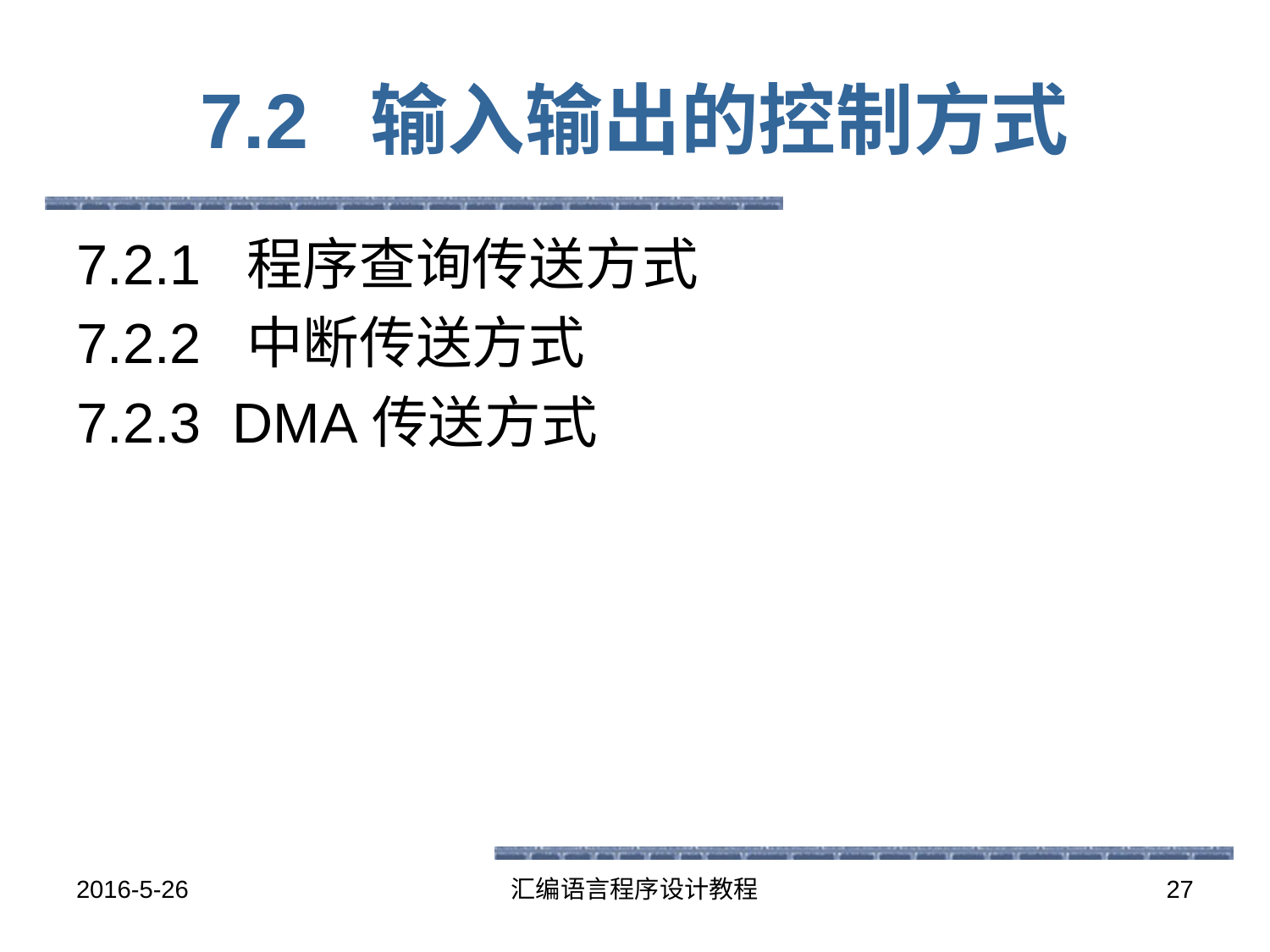

# 7.2  输入输出的控制方式
7.2.1  程序查询传送方式
7.2.2  中断传送方式
7.2.3  DMA传送方式
2016-5-26
汇编语言程序设计教程
27